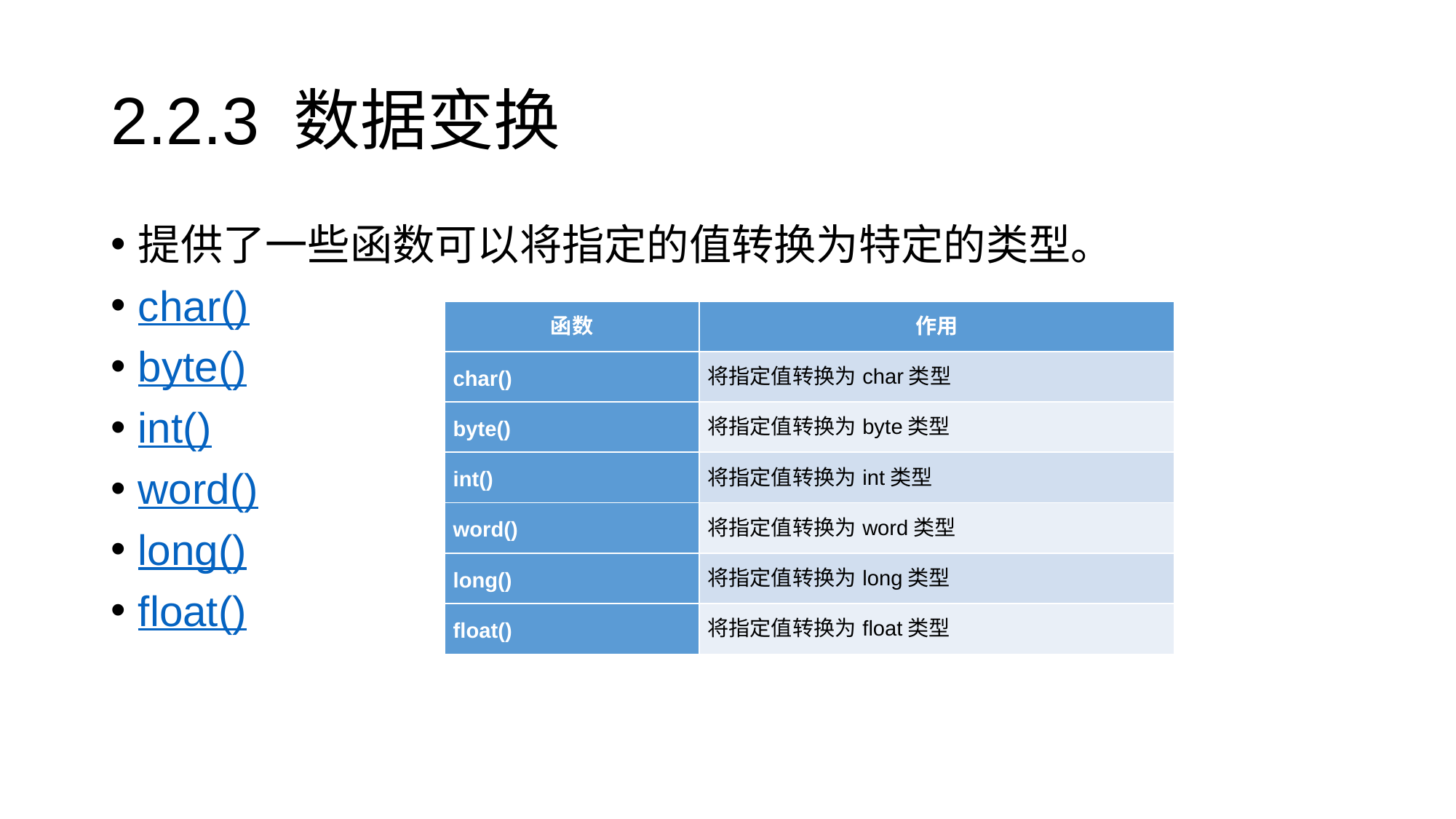

# 2.2.3 数据变换
提供了一些函数可以将指定的值转换为特定的类型。
char()
byte()
int()
word()
long()
float()

| 函数 | 作用 |
| --- | --- |
| char() | 将指定值转换为char类型 |
| byte() | 将指定值转换为byte类型 |
| int() | 将指定值转换为int类型 |
| word() | 将指定值转换为word类型 |
| long() | 将指定值转换为long类型 |
| float() | 将指定值转换为float类型 |